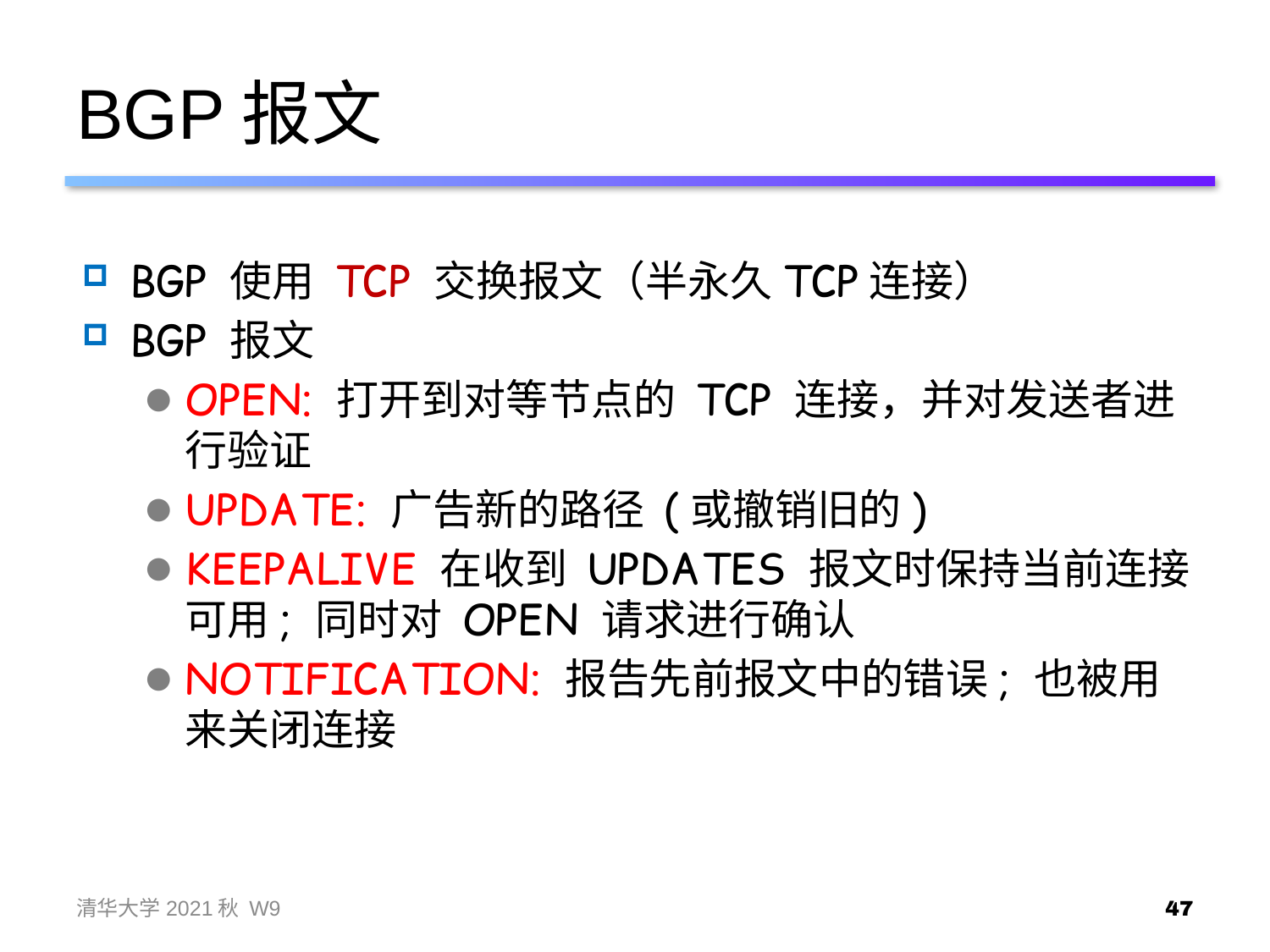

# BGP报文
BGP 使用 TCP 交换报文（半永久TCP连接）
BGP 报文
OPEN: 打开到对等节点的 TCP 连接，并对发送者进行验证
UPDATE: 广告新的路径 (或撤销旧的)
KEEPALIVE 在收到 UPDATES 报文时保持当前连接可用; 同时对 OPEN 请求进行确认
NOTIFICATION: 报告先前报文中的错误; 也被用来关闭连接
清华大学2021秋 W9
47